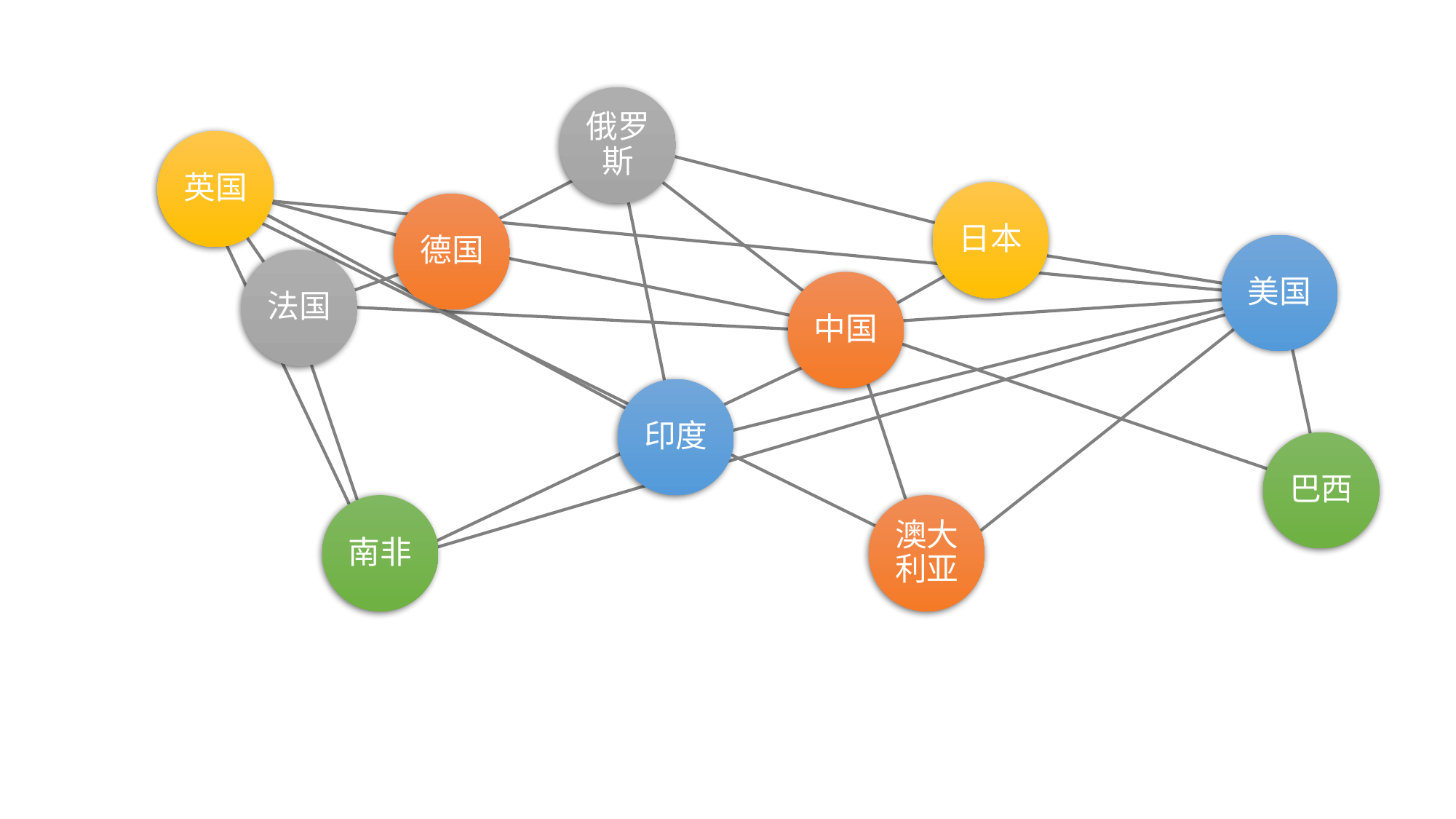

俄罗斯
英国
日本
德国
美国
法国
中国
印度
巴西
南非
澳大利亚